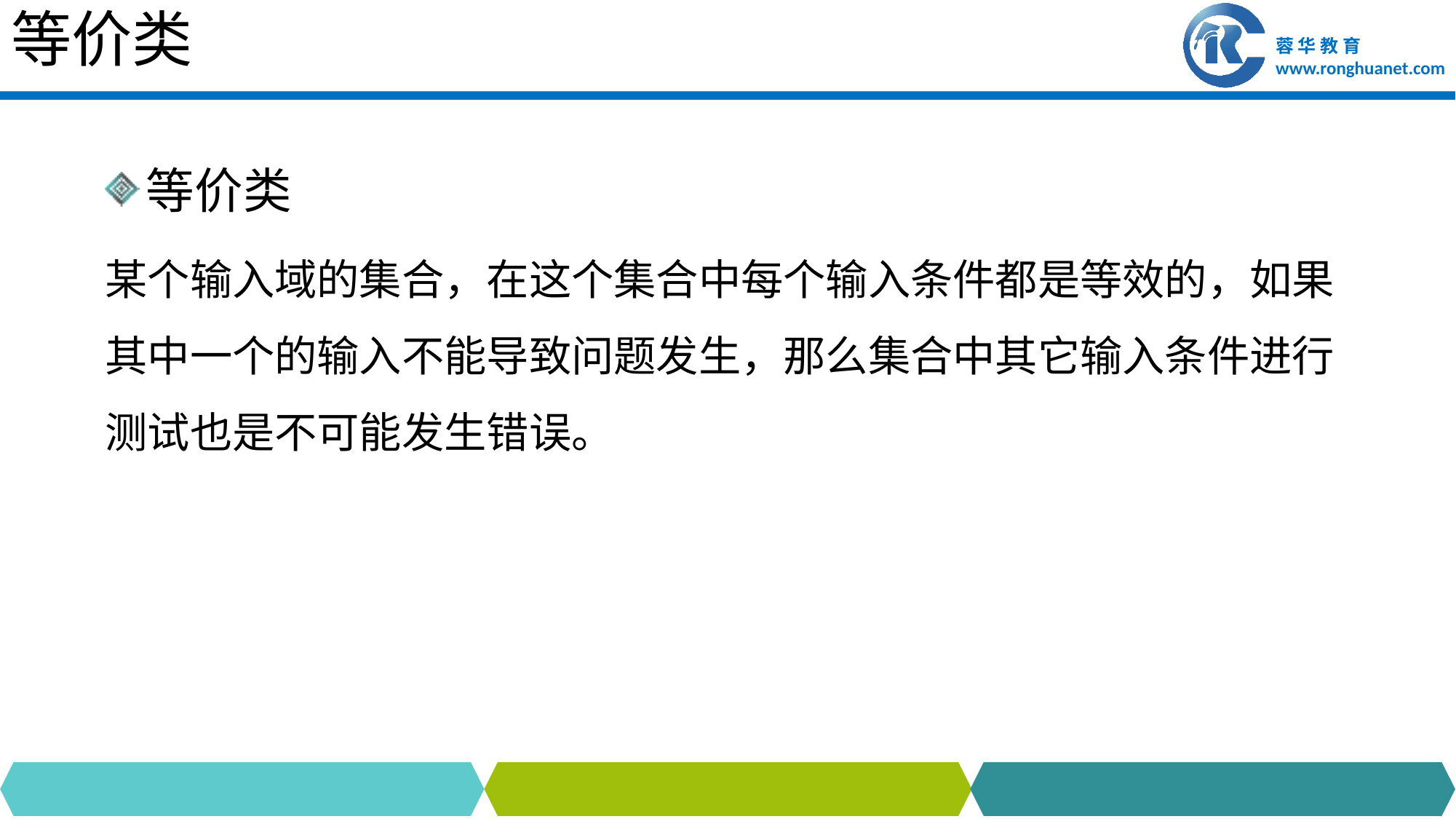

# 等价类
等价类
某个输入域的集合，在这个集合中每个输入条件都是等效的，如果其中一个的输入不能导致问题发生，那么集合中其它输入条件进行测试也是不可能发生错误。